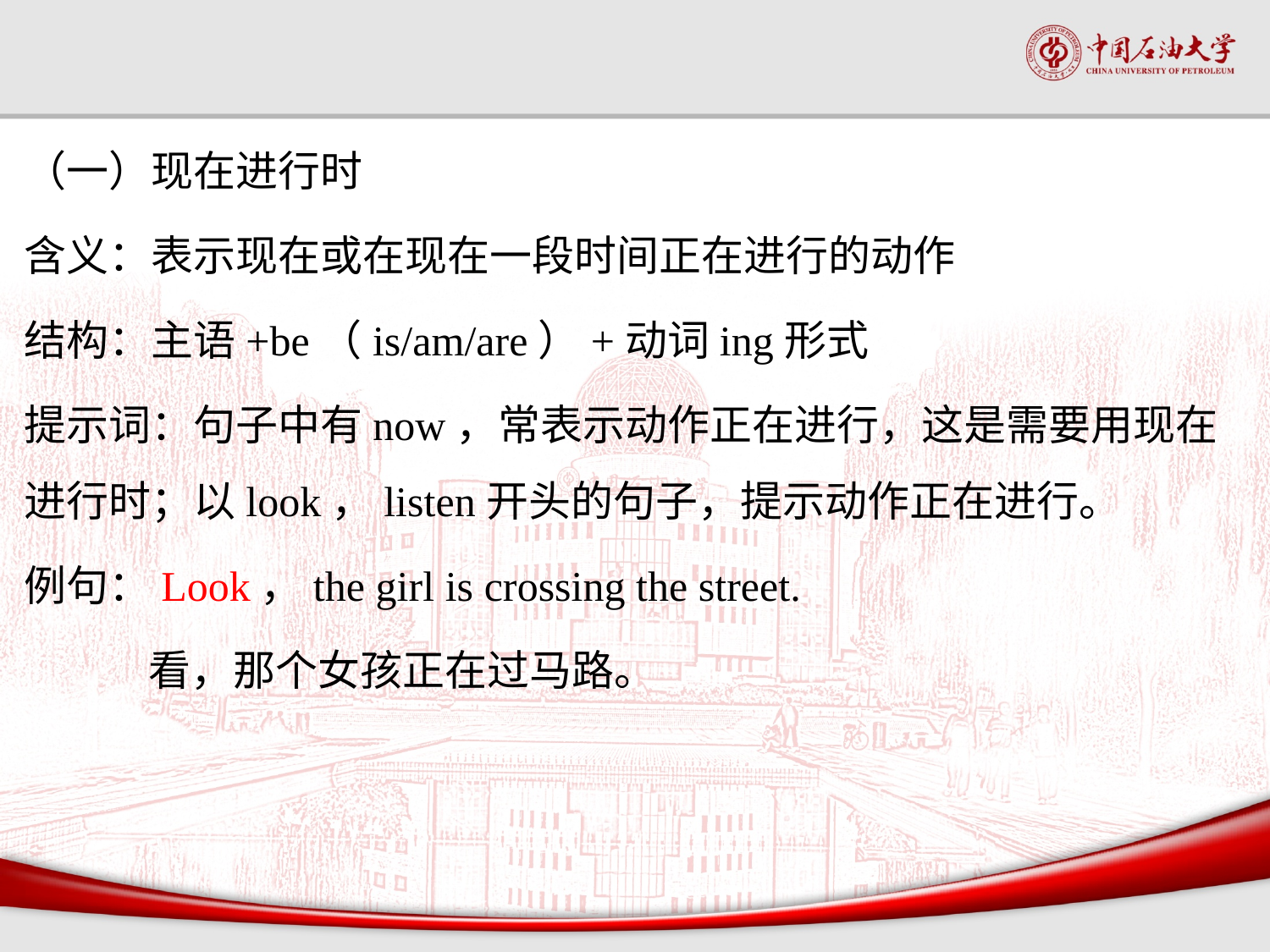

#
（一）现在进行时
含义：表示现在或在现在一段时间正在进行的动作
结构：主语+be（is/am/are）+动词ing形式
提示词：句子中有now，常表示动作正在进行，这是需要用现在进行时；以look，listen开头的句子，提示动作正在进行。
例句：Look，the girl is crossing the street.
            看，那个女孩正在过马路。